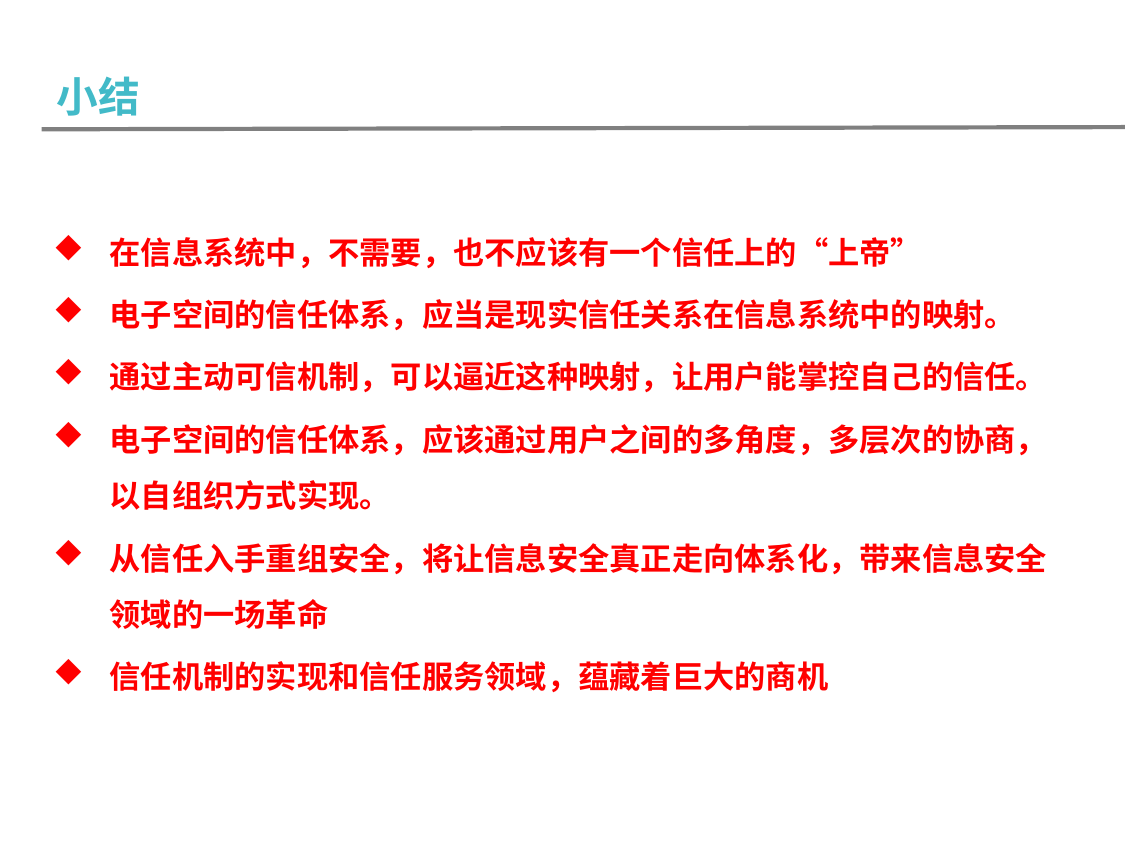

结论
小结
在信息系统中，不需要，也不应该有一个信任上的“上帝”
电子空间的信任体系，应当是现实信任关系在信息系统中的映射。
通过主动可信机制，可以逼近这种映射，让用户能掌控自己的信任。
电子空间的信任体系，应该通过用户之间的多角度，多层次的协商，以自组织方式实现。
从信任入手重组安全，将让信息安全真正走向体系化，带来信息安全领域的一场革命
信任机制的实现和信任服务领域，蕴藏着巨大的商机
可信计算北京市重点实验室
*
*